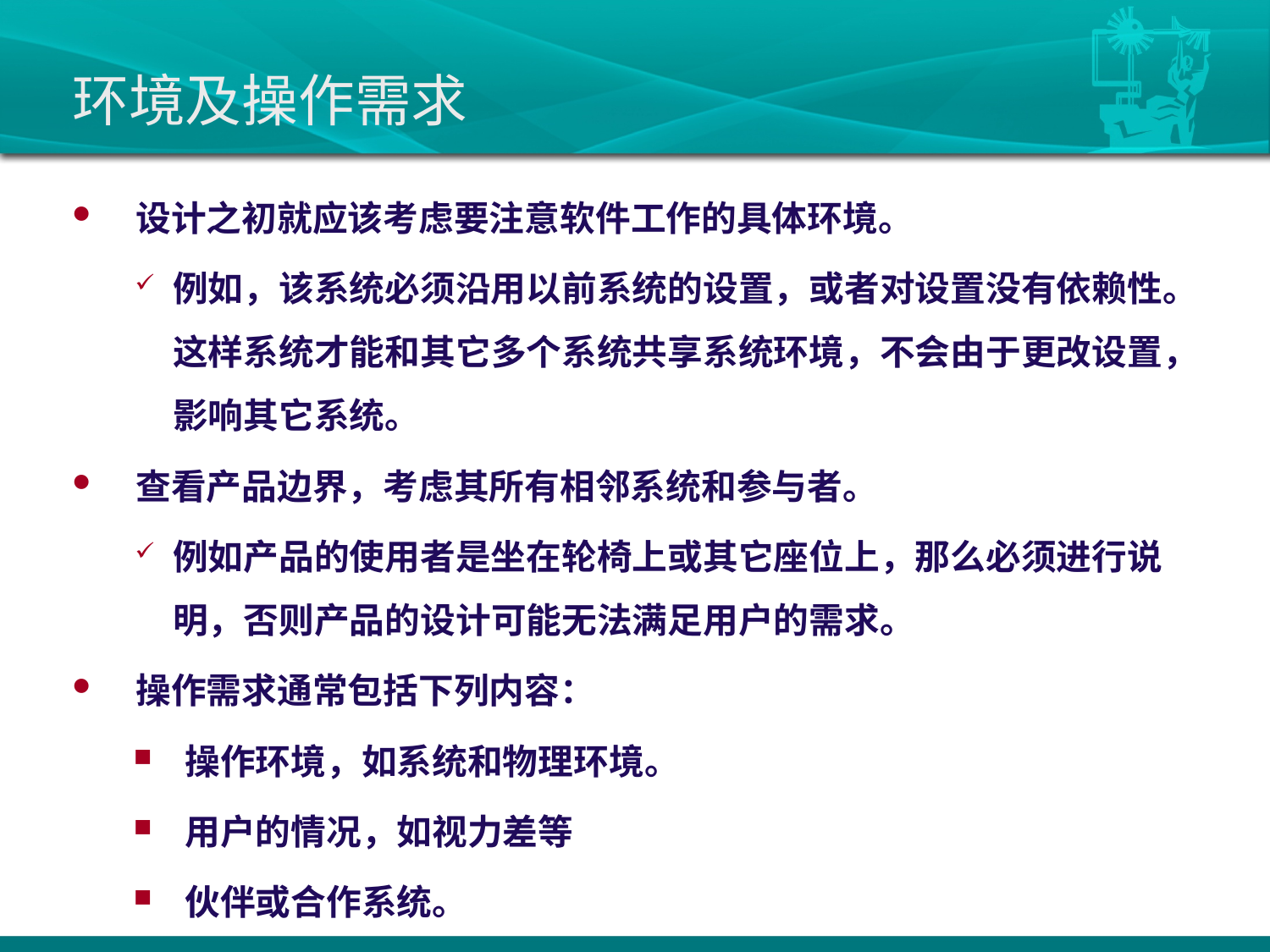

# 环境及操作需求
设计之初就应该考虑要注意软件工作的具体环境。
例如，该系统必须沿用以前系统的设置，或者对设置没有依赖性。这样系统才能和其它多个系统共享系统环境，不会由于更改设置，影响其它系统。
查看产品边界，考虑其所有相邻系统和参与者。
例如产品的使用者是坐在轮椅上或其它座位上，那么必须进行说明，否则产品的设计可能无法满足用户的需求。
操作需求通常包括下列内容：
操作环境，如系统和物理环境。
用户的情况，如视力差等
伙伴或合作系统。